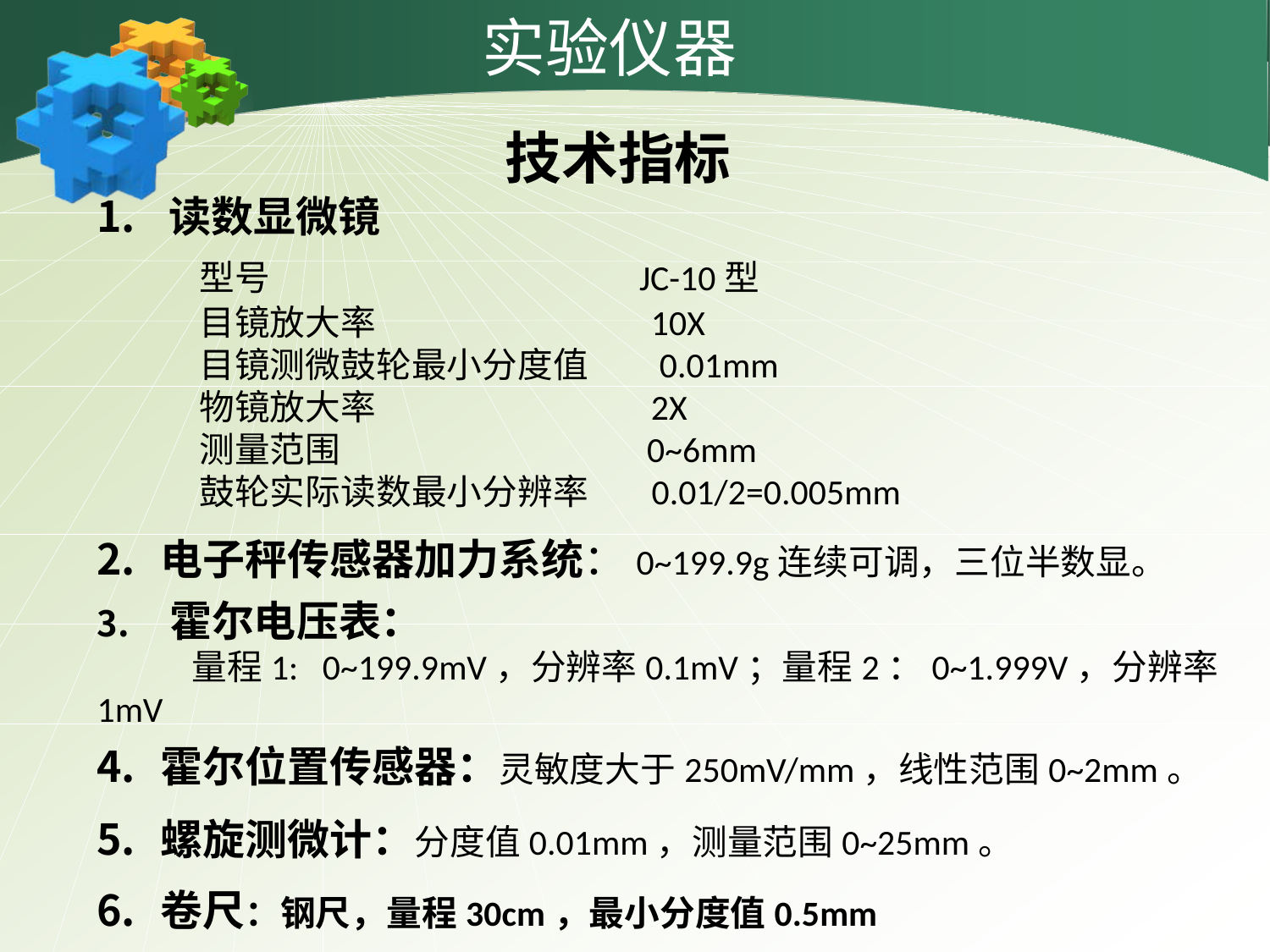

# 实验仪器

                                    技术指标
读数显微镜
          型号                                              JC-10型
            目镜放大率                                  10X
            目镜测微鼓轮最小分度值        0.01mm
            物镜放大率                                  2X
            测量范围                                      0~6mm
            鼓轮实际读数最小分辨率       0.01/2=0.005mm
电子秤传感器加力系统：0~199.9g连续可调，三位半数显。
  霍尔电压表：
           量程1:   0~199.9mV，分辨率0.1mV；量程2：0~1.999V，分辨率1mV
霍尔位置传感器：灵敏度大于250mV/mm，线性范围0~2mm。
螺旋测微计：分度值0.01mm，测量范围0~25mm。
卷尺：钢尺，量程30cm，最小分度值0.5mm